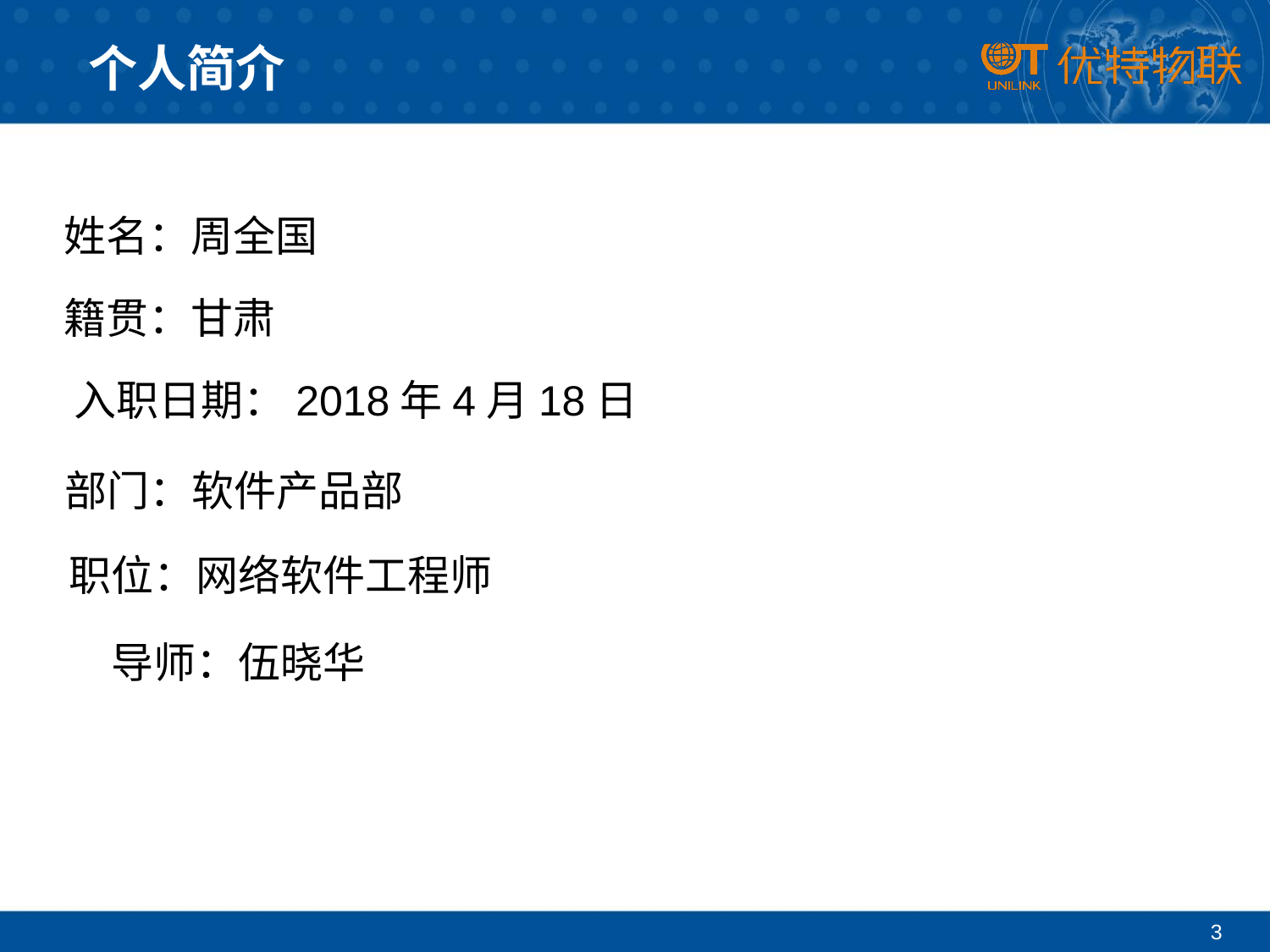

# 个人简介
姓名：周全国

籍贯：甘肃

入职日期：2018年4月18日

部门：软件产品部
职位：网络软件工程师
导师：伍晓华
3